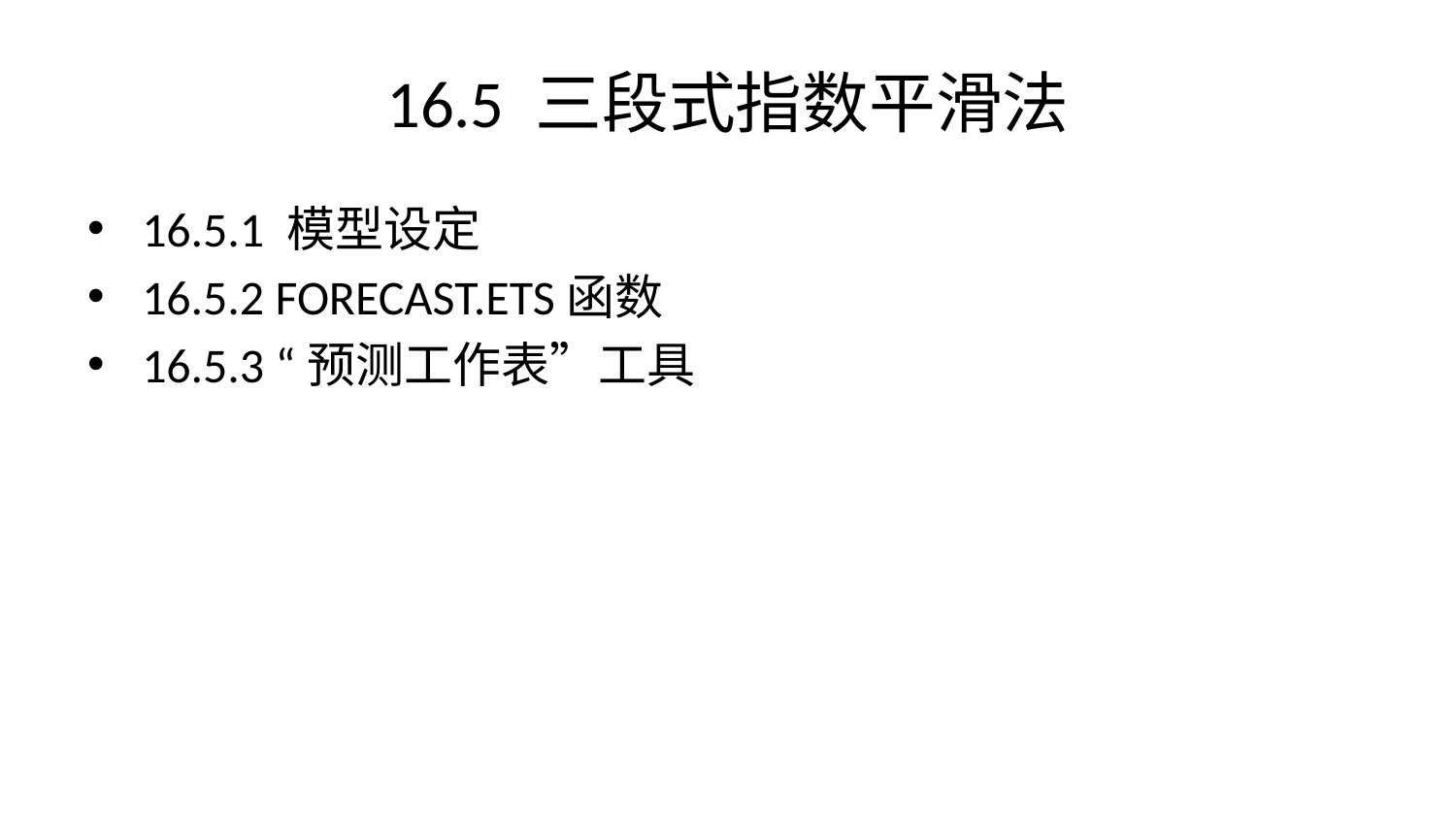

# 16.5 三段式指数平滑法
16.5.1 模型设定
16.5.2 FORECAST.ETS函数
16.5.3 “预测工作表”工具